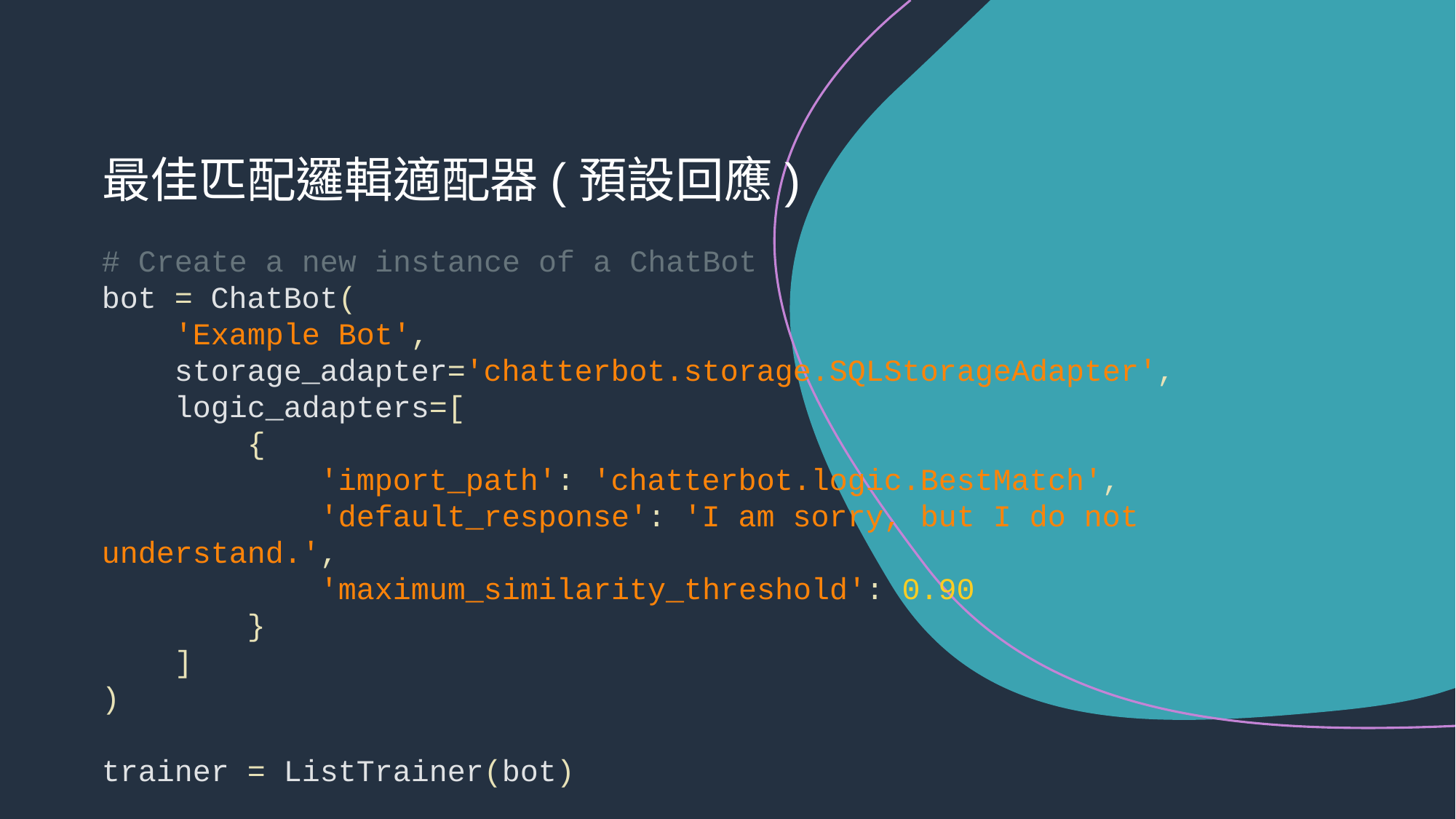

# 最佳匹配邏輯適配器(預設回應)
# Create a new instance of a ChatBot
bot = ChatBot(
    'Example Bot',
    storage_adapter='chatterbot.storage.SQLStorageAdapter',
    logic_adapters=[
        {
            'import_path': 'chatterbot.logic.BestMatch',
            'default_response': 'I am sorry, but I do not understand.',
            'maximum_similarity_threshold': 0.90
        }
    ]
)

trainer = ListTrainer(bot)